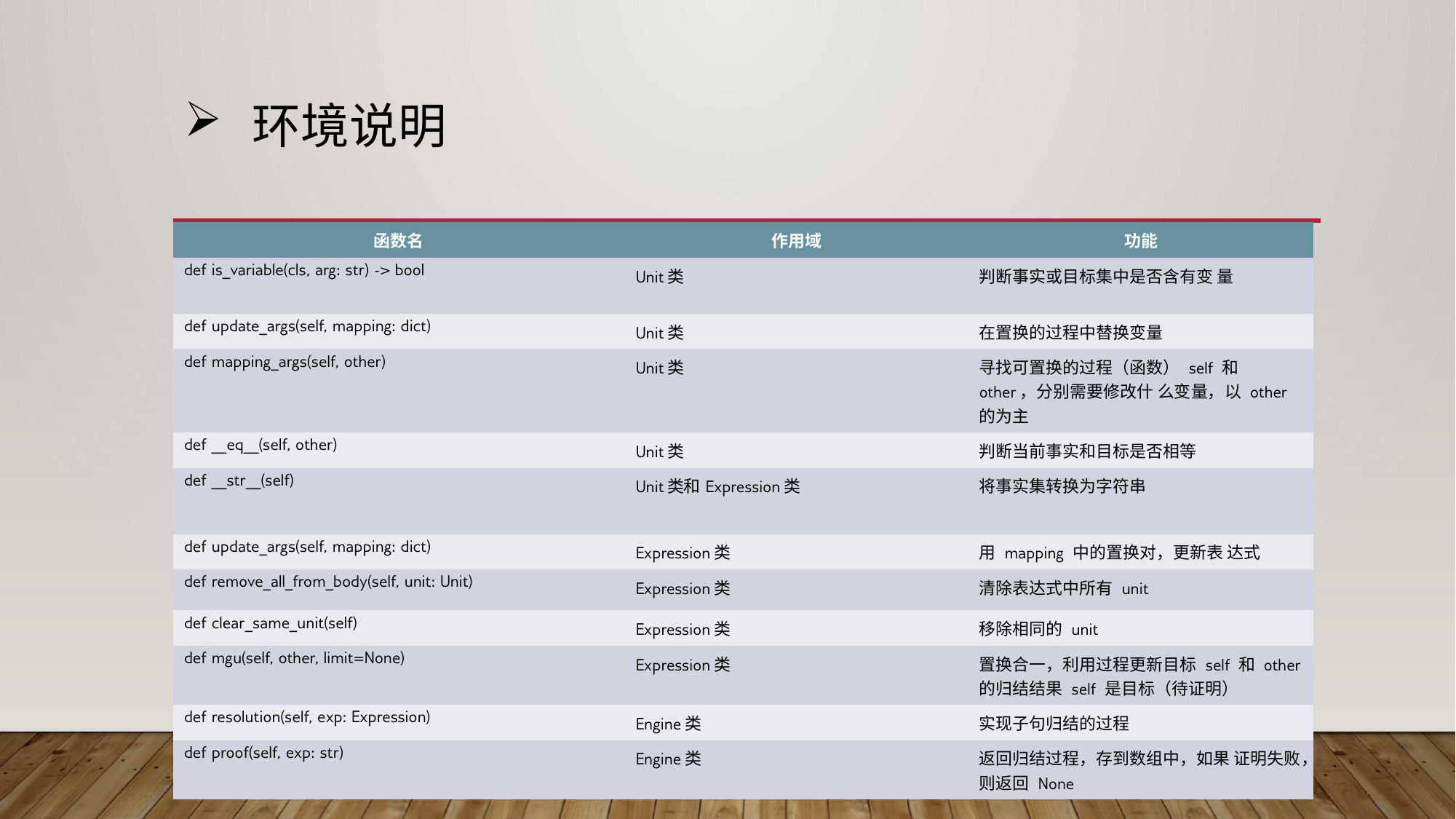

# 环境说明
| 函数名 | 作用域 | 功能 |
| --- | --- | --- |
| def is\_variable(cls, arg: str) -> bool | Unit类 | 判断事实或目标集中是否含有变 量 |
| def update\_args(self, mapping: dict) | Unit类 | 在置换的过程中替换变量 |
| def mapping\_args(self, other) | Unit类 | 寻找可置换的过程（函数） self 和 other，分别需要修改什 么变量，以 other 的为主 |
| def \_\_eq\_\_(self, other) | Unit类 | 判断当前事实和目标是否相等 |
| def \_\_str\_\_(self) | Unit类和Expression类 | 将事实集转换为字符串 |
| def update\_args(self, mapping: dict) | Expression类 | 用 mapping 中的置换对，更新表 达式 |
| def remove\_all\_from\_body(self, unit: Unit) | Expression类 | 清除表达式中所有 unit |
| def clear\_same\_unit(self) | Expression类 | 移除相同的 unit |
| def mgu(self, other, limit=None) | Expression类 | 置换合一，利用过程更新目标 self 和 other 的归结结果 self 是目标（待证明） |
| def resolution(self, exp: Expression) | Engine类 | 实现子句归结的过程 |
| def proof(self, exp: str) | Engine类 | 返回归结过程，存到数组中，如果 证明失败，则返回 None |